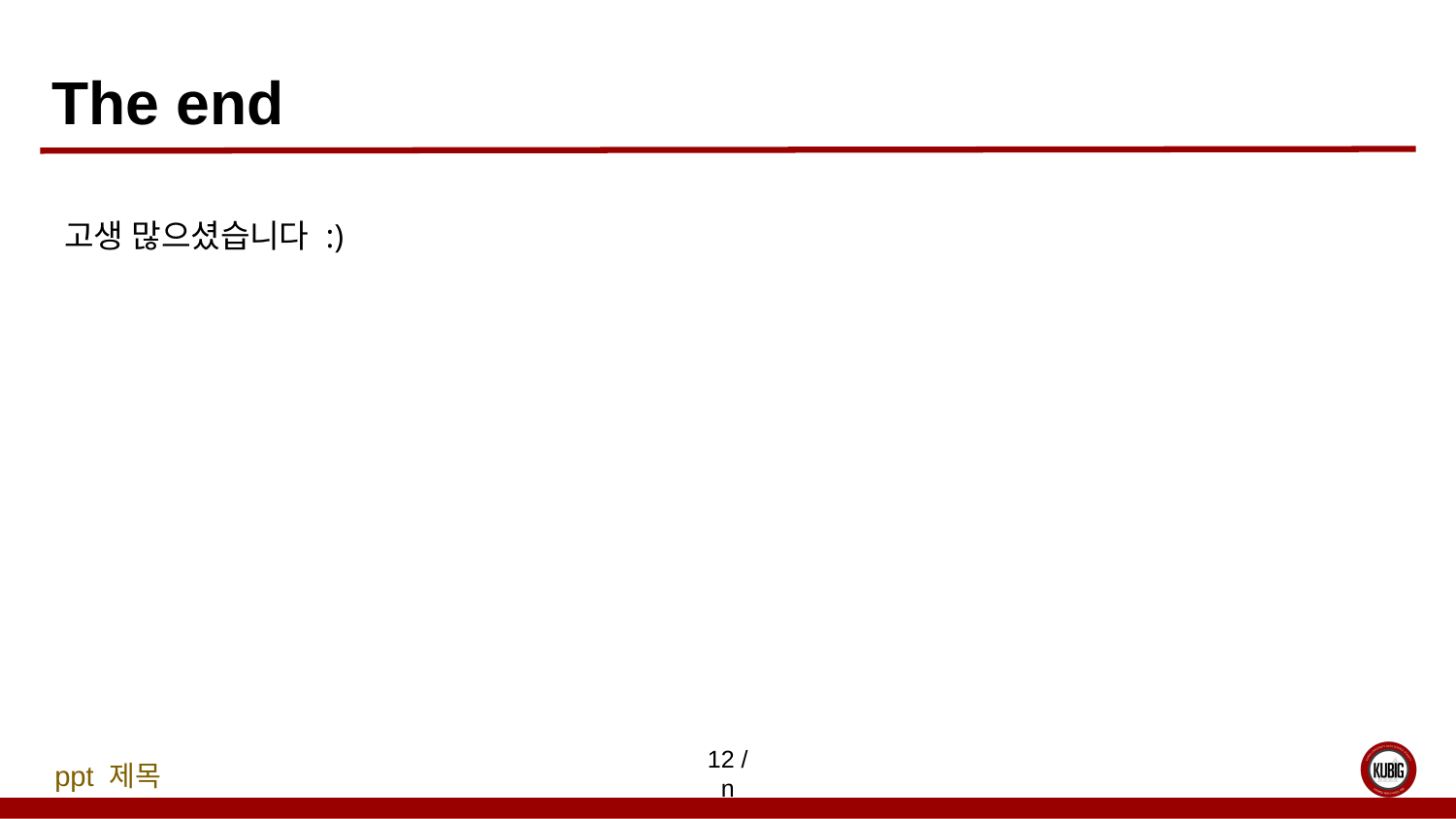

# The end
고생 많으셨습니다 :)
12 / n